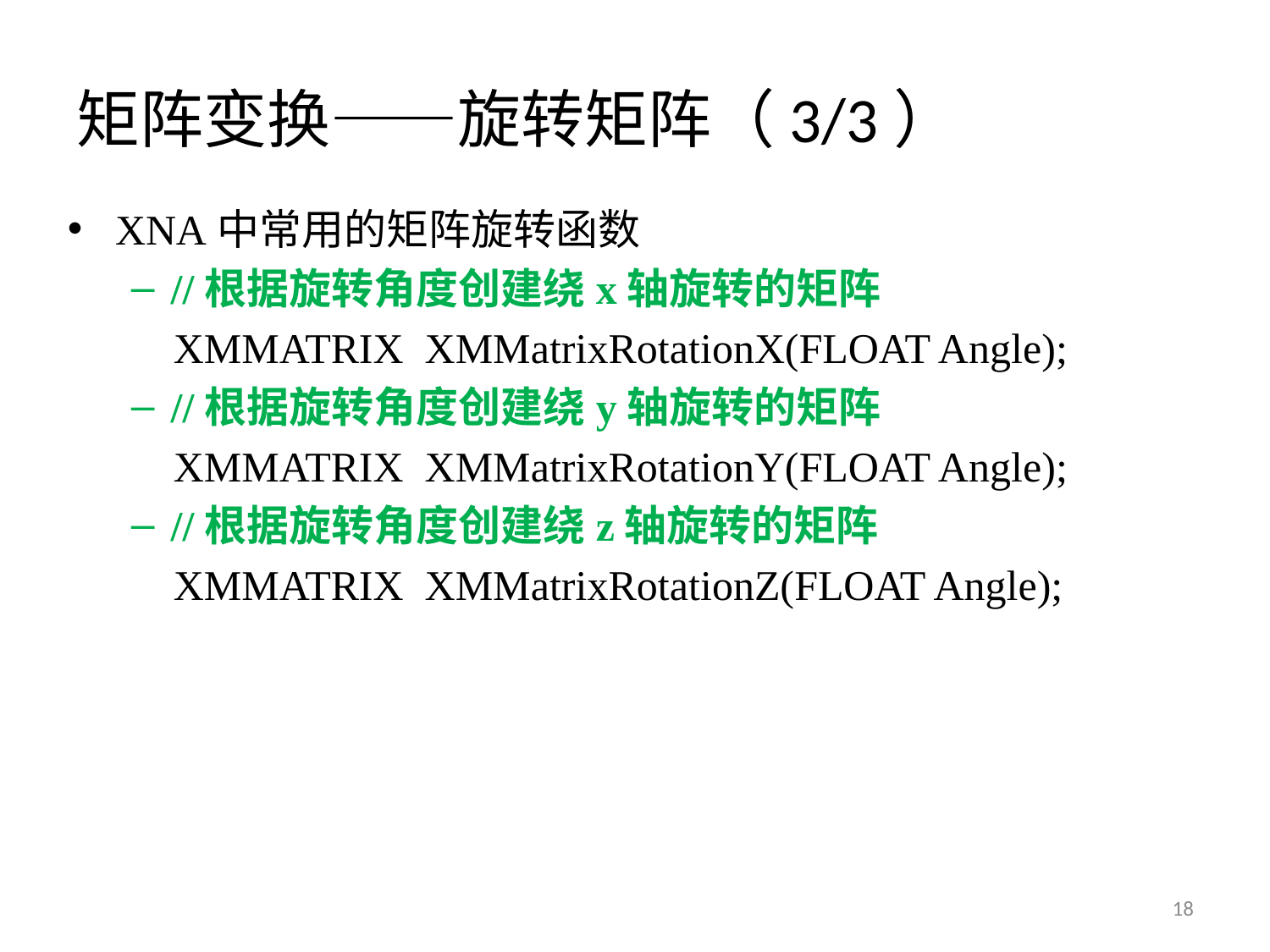

# 矩阵变换——旋转矩阵（3/3）
XNA中常用的矩阵旋转函数
//根据旋转角度创建绕x轴旋转的矩阵
    XMMATRIX  XMMatrixRotationX(FLOAT Angle);
//根据旋转角度创建绕y轴旋转的矩阵
    XMMATRIX  XMMatrixRotationY(FLOAT Angle);
//根据旋转角度创建绕z轴旋转的矩阵
    XMMATRIX  XMMatrixRotationZ(FLOAT Angle);
18